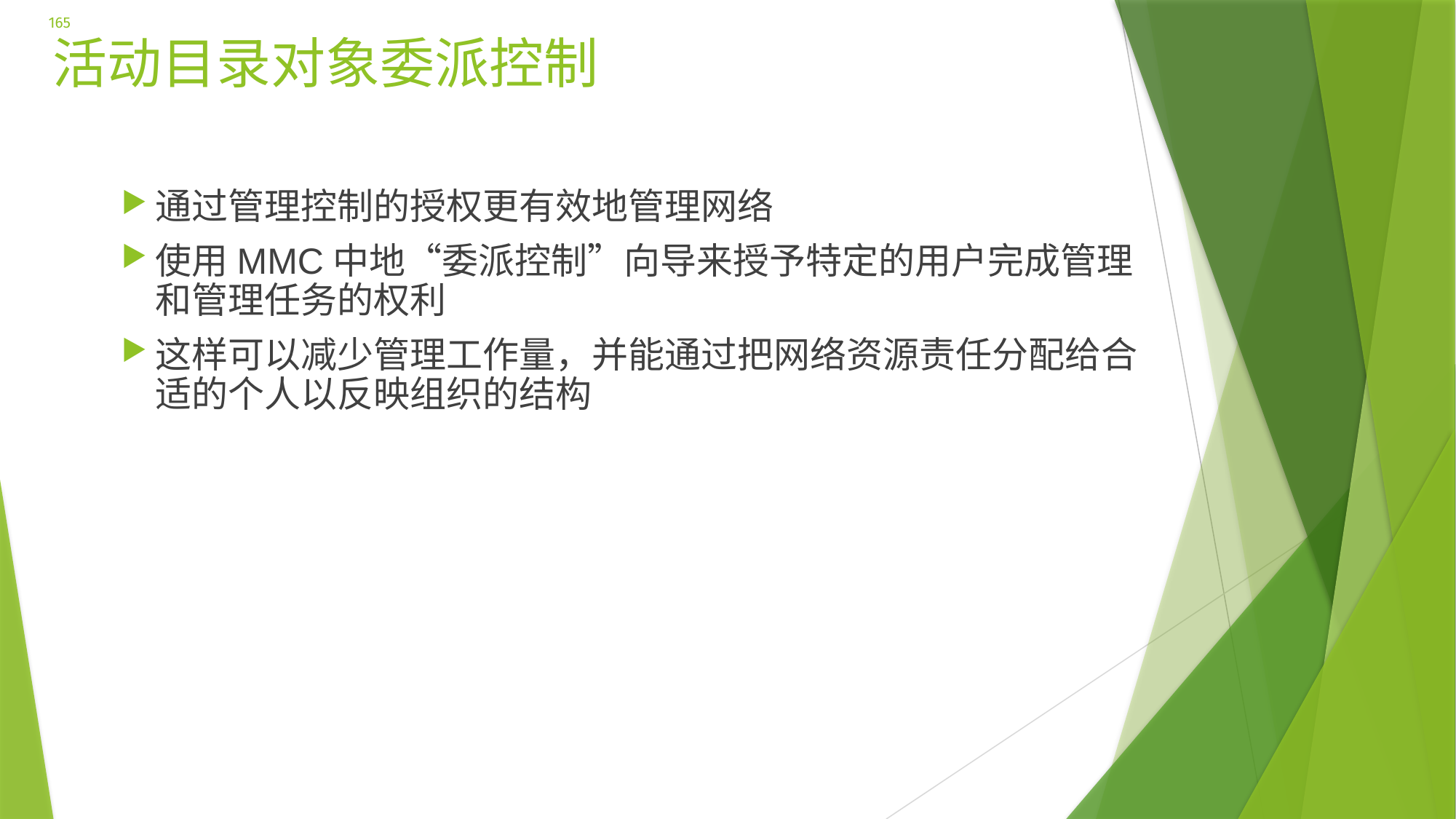

165
# 活动目录对象委派控制
通过管理控制的授权更有效地管理网络
使用MMC中地“委派控制”向导来授予特定的用户完成管理和管理任务的权利
这样可以减少管理工作量，并能通过把网络资源责任分配给合适的个人以反映组织的结构